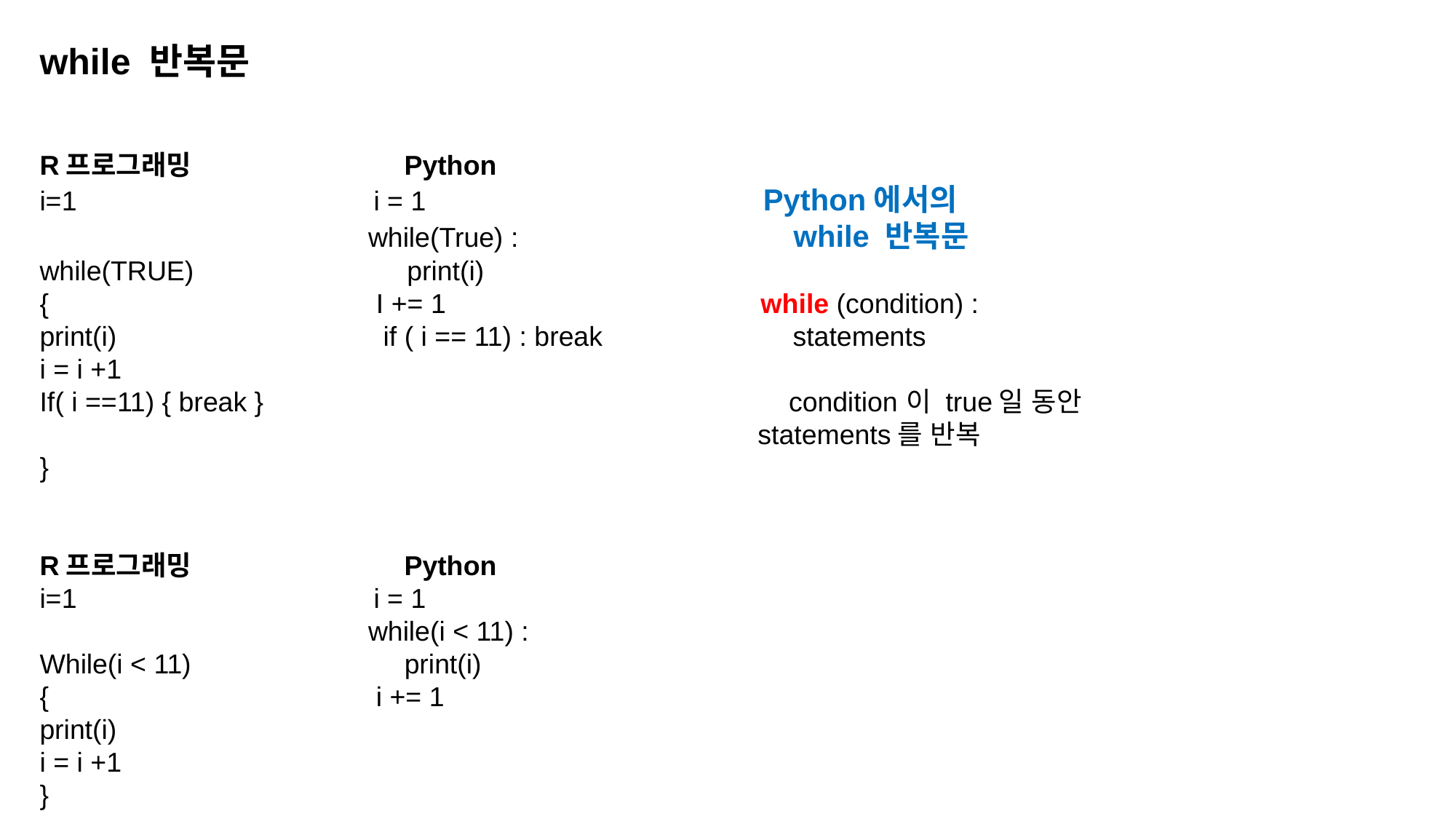

while 반복문

R프로그래밍                           Python
i=1                                       i = 1                                            Python에서의
                                           while(True) :                                    while 반복문
while(TRUE)                            print(i)
{                                           I += 1                                         while (condition) :
print(i)                                   if ( i == 11) : break                         statements
i = i +1
If( i ==11) { break }                                                                     condition이 true일 동안
                                                                                              statements를 반복
}

R프로그래밍                           Python
i=1                                       i = 1
                                           while(i < 11) :
While(i < 11)                            print(i)
{                                           i += 1
print(i)
i = i +1
}